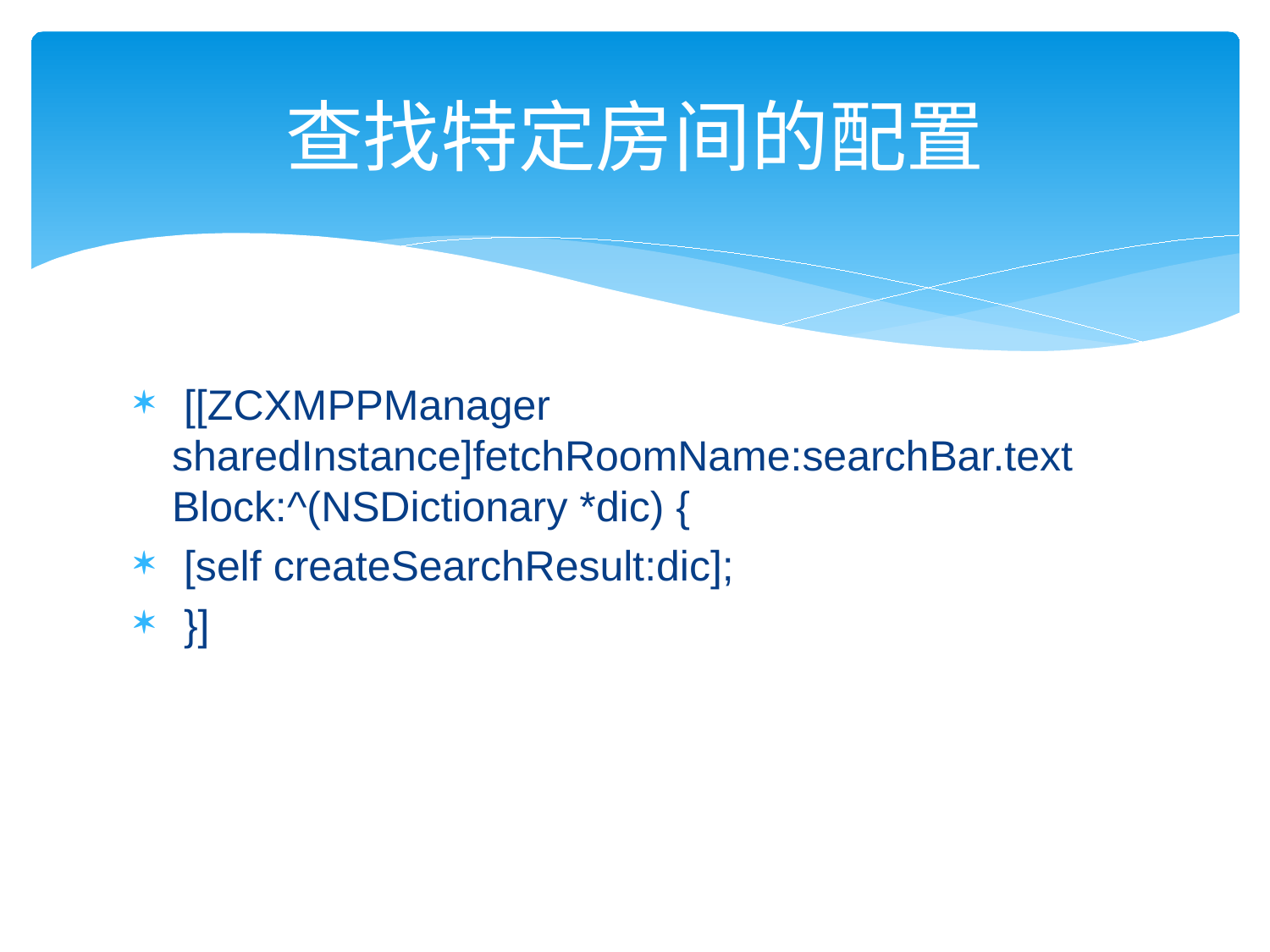

# 查找特定房间的配置
 [[ZCXMPPManager sharedInstance]fetchRoomName:searchBar.text Block:^(NSDictionary *dic) {
 [self createSearchResult:dic];
 }]